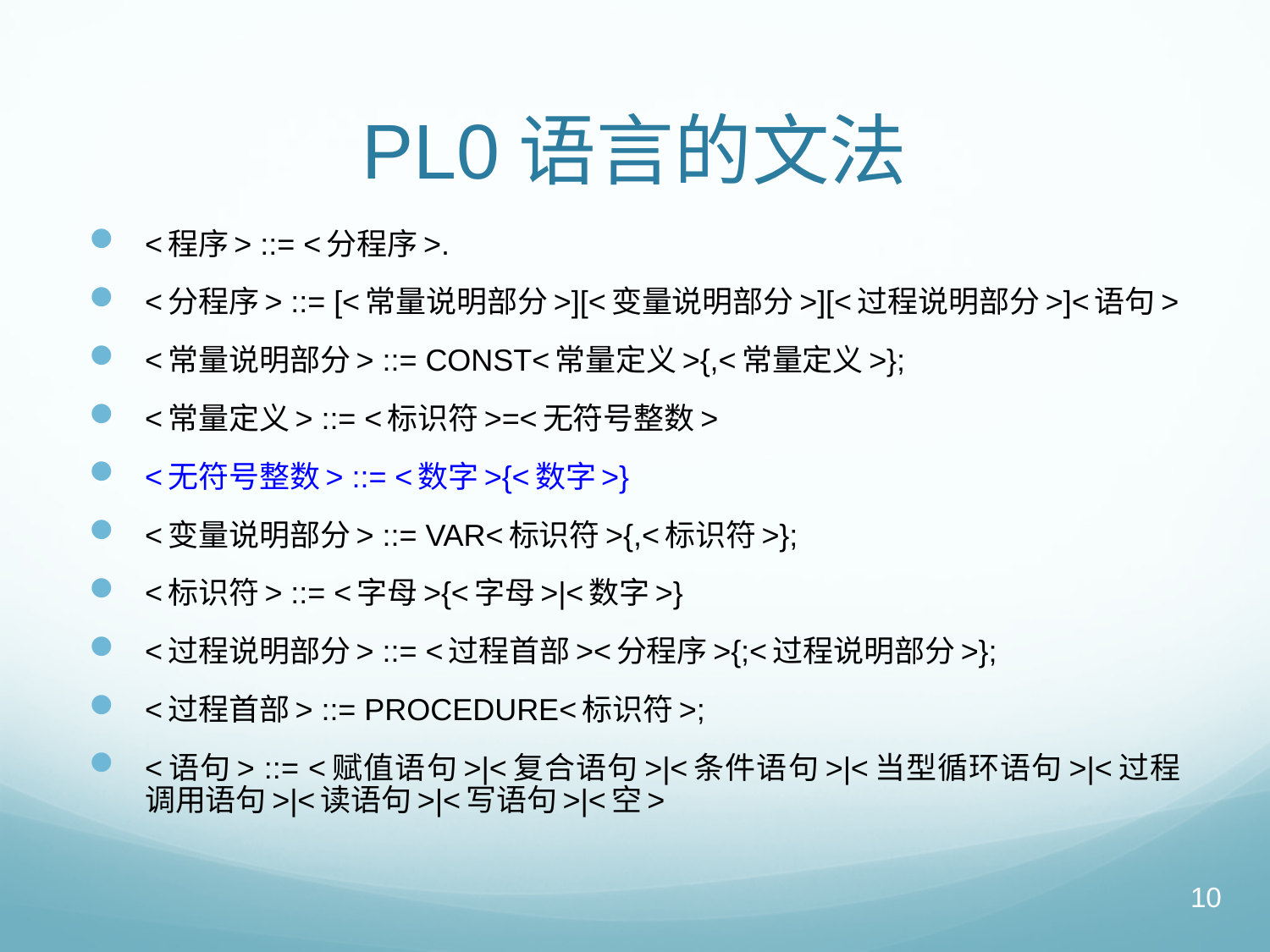

# PL0语言的文法
<程序> ::= <分程序>.
<分程序> ::= [<常量说明部分>][<变量说明部分>][<过程说明部分>]<语句>
<常量说明部分> ::= CONST<常量定义>{,<常量定义>};
<常量定义> ::= <标识符>=<无符号整数>
<无符号整数> ::= <数字>{<数字>}
<变量说明部分> ::= VAR<标识符>{,<标识符>};
<标识符> ::= <字母>{<字母>|<数字>}
<过程说明部分> ::= <过程首部><分程序>{;<过程说明部分>};
<过程首部> ::= PROCEDURE<标识符>;
<语句> ::= <赋值语句>|<复合语句>|<条件语句>|<当型循环语句>|<过程调用语句>|<读语句>|<写语句>|<空>

10